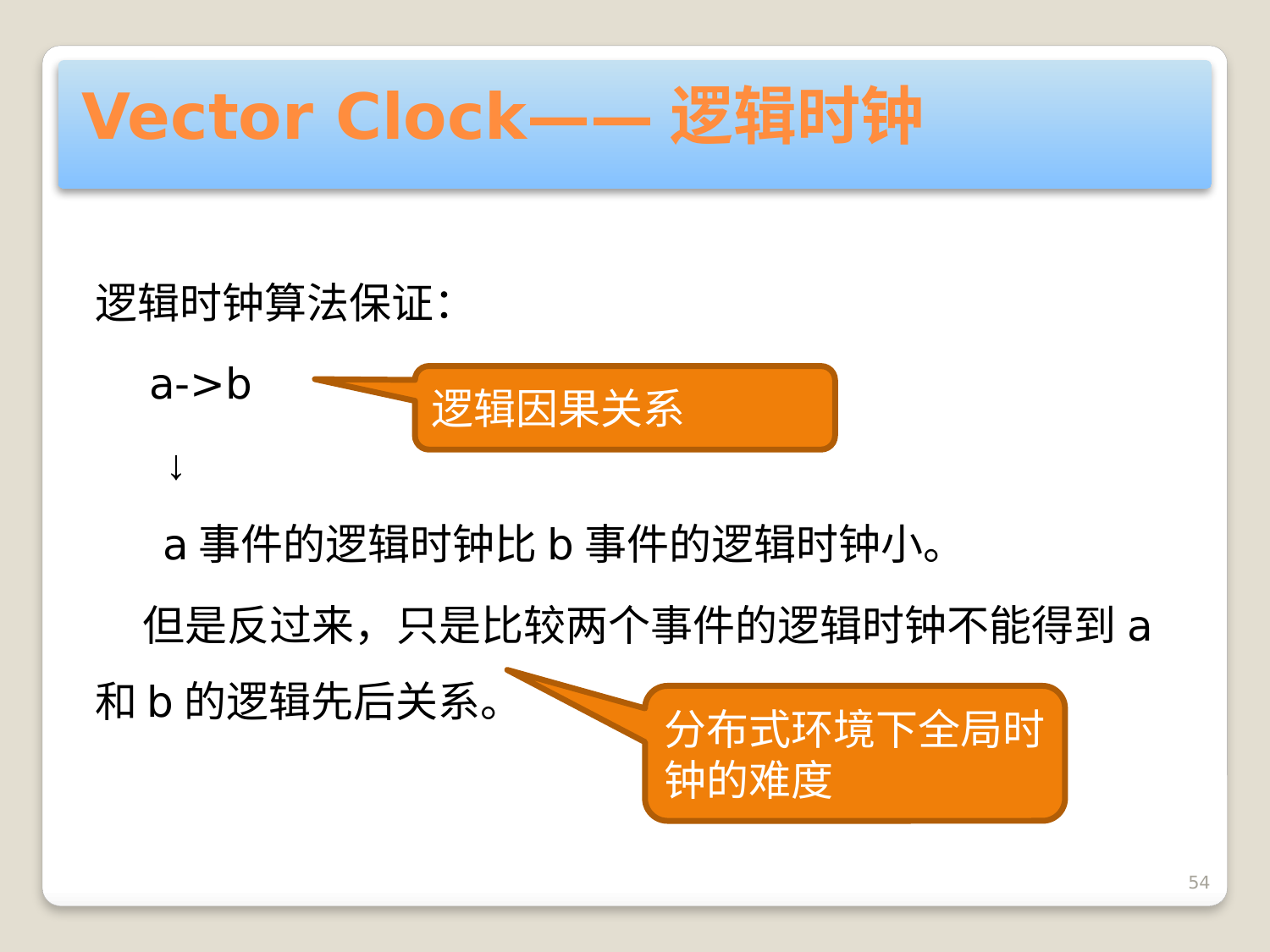

# Vector Clock——逻辑时钟
逻辑时钟算法保证：
    a->b
      ↓
     a事件的逻辑时钟比b事件的逻辑时钟小。
    但是反过来，只是比较两个事件的逻辑时钟不能得到a和b的逻辑先后关系。
逻辑因果关系
分布式环境下全局时钟的难度
54